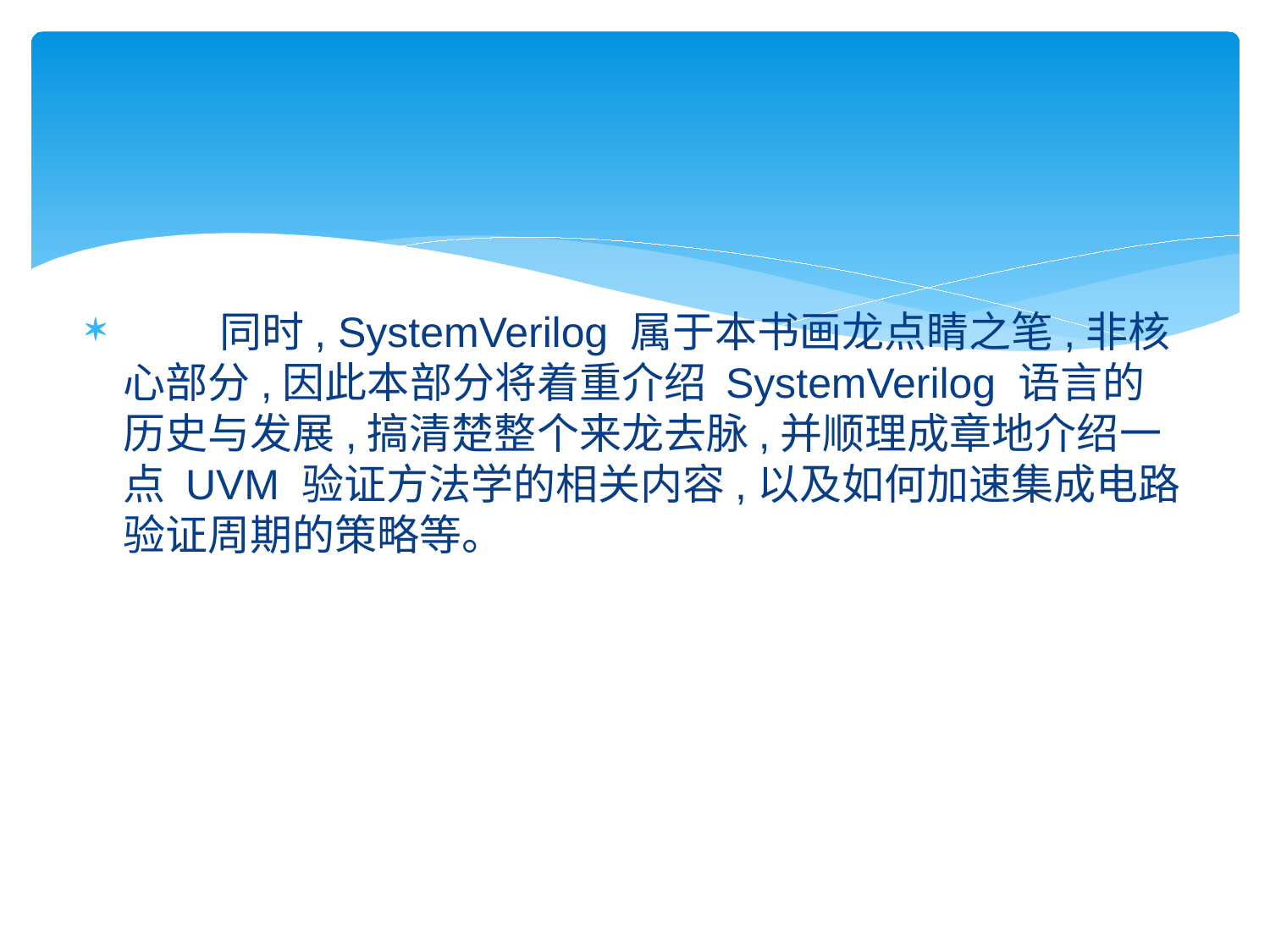

#
         同时, SystemVerilog 属于本书画龙点睛之笔,非核心部分,因此本部分将着重介绍 SystemVerilog 语言的历史与发展,搞清楚整个来龙去脉,并顺理成章地介绍一点 UVM 验证方法学的相关内容,以及如何加速集成电路验证周期的策略等。